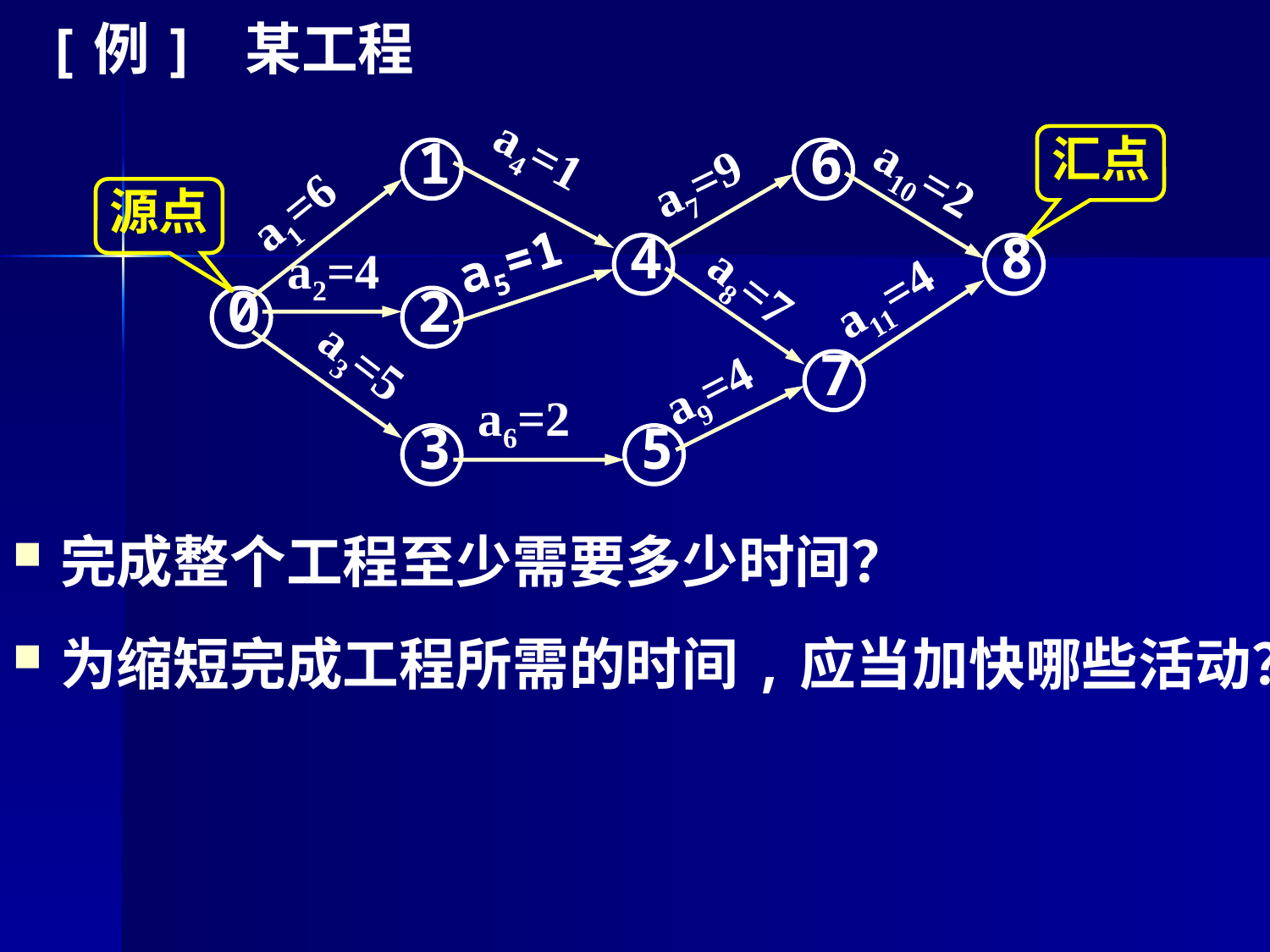

[例] 某工程

完成整个工程至少需要多少时间？
为缩短完成工程所需的时间,应当加快哪些活动？
1

6

汇点

a7=9
a4=1
a10=2

a1=6
源点

4

8

a5=1
a2=4
a11=4
0

2

a8=7

7

a9=4
a3=5
a6=2

3

5